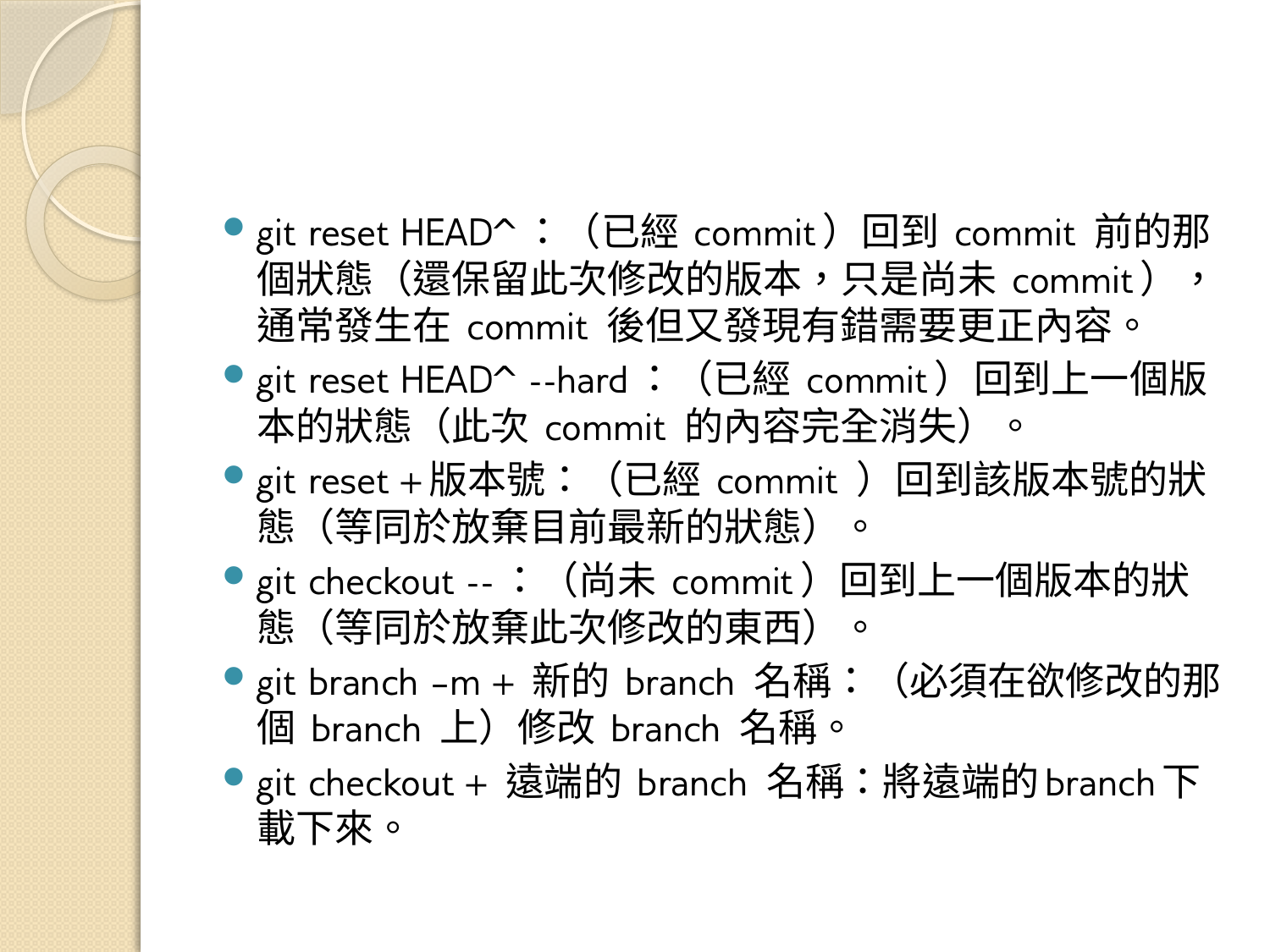

#
git reset HEAD^：（已經 commit）回到 commit 前的那個狀態（還保留此次修改的版本，只是尚未 commit），通常發生在 commit 後但又發現有錯需要更正內容。
git reset HEAD^ --hard：（已經 commit）回到上一個版本的狀態（此次 commit 的內容完全消失）。
git reset +版本號：（已經 commit ）回到該版本號的狀態（等同於放棄目前最新的狀態）。
git checkout --：（尚未 commit）回到上一個版本的狀態（等同於放棄此次修改的東西）。
git branch –m + 新的 branch 名稱：（必須在欲修改的那個 branch 上）修改 branch 名稱。
git checkout + 遠端的 branch 名稱：將遠端的branch下載下來。